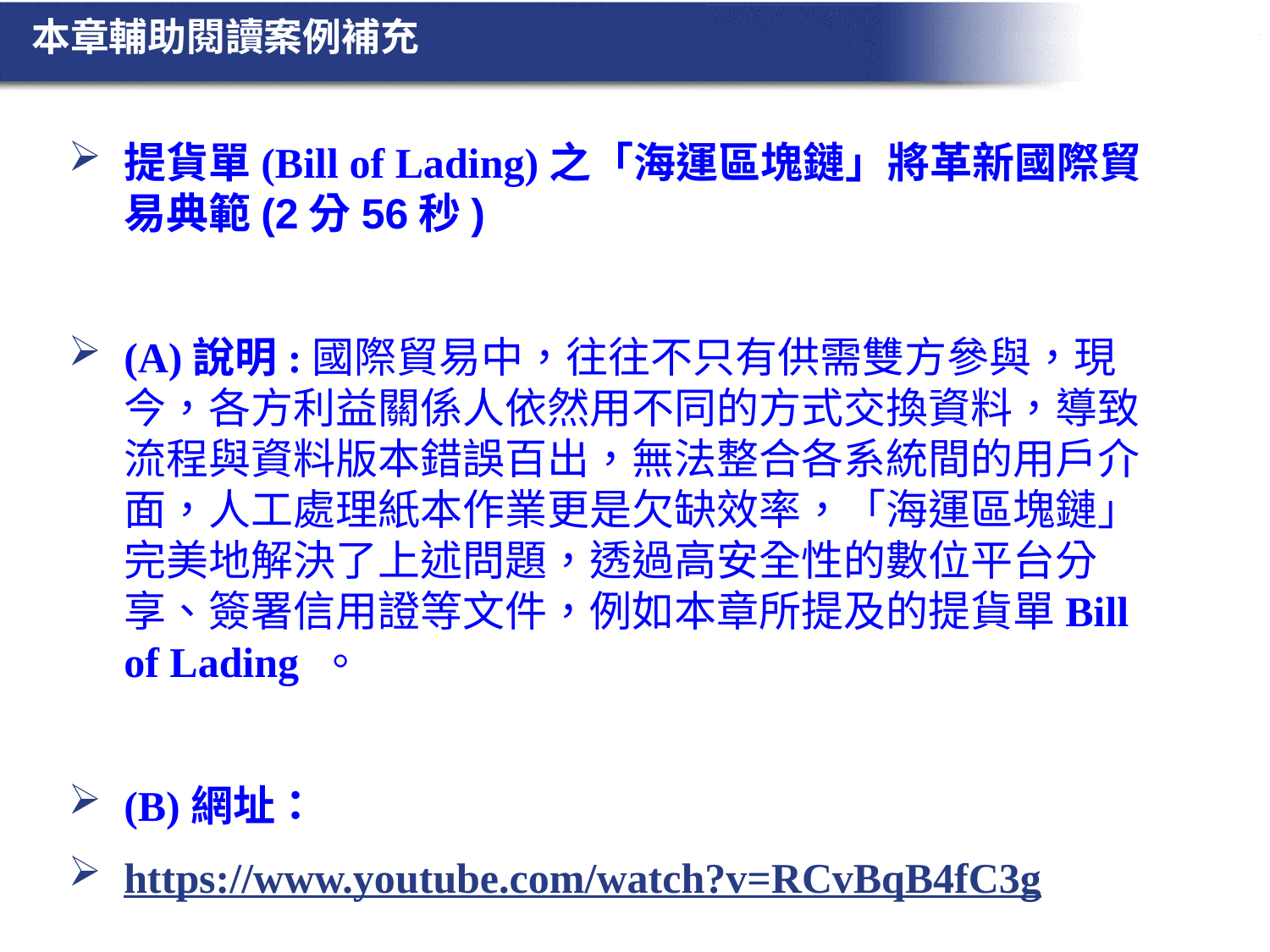

# 本章輔助閱讀案例補充
提貨單(Bill of Lading)之「海運區塊鏈」將革新國際貿易典範(2分56秒)

(A)說明:國際貿易中，往往不只有供需雙方參與，現今，各方利益關係人依然用不同的方式交換資料，導致流程與資料版本錯誤百出，無法整合各系統間的用戶介面，人工處理紙本作業更是欠缺效率，「海運區塊鏈」完美地解決了上述問題，透過高安全性的數位平台分享、簽署信用證等文件，例如本章所提及的提貨單Bill of Lading 。

(B)網址：
https://www.youtube.com/watch?v=RCvBqB4fC3g